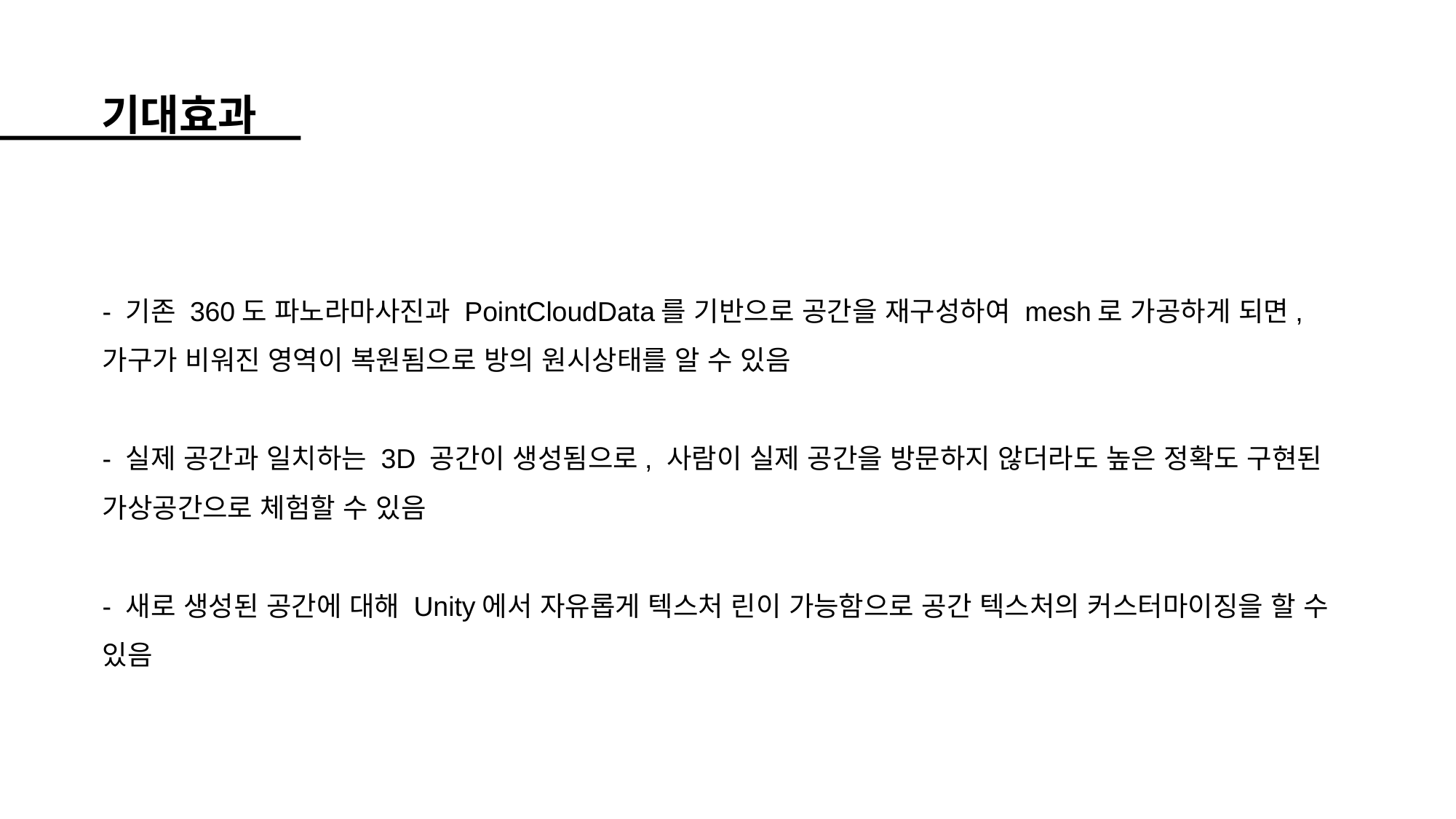

기대효과

- 기존 360도 파노라마사진과 PointCloudData를 기반으로 공간을 재구성하여 mesh로 가공하게 되면, 가구가 비워진 영역이 복원됨으로 방의 원시상태를 알 수 있음

- 실제 공간과 일치하는 3D 공간이 생성됨으로, 사람이 실제 공간을 방문하지 않더라도 높은 정확도 구현된 가상공간으로 체험할 수 있음
- 새로 생성된 공간에 대해 Unity에서 자유롭게 텍스처 린이 가능함으로 공간 텍스처의 커스터마이징을 할 수 있음